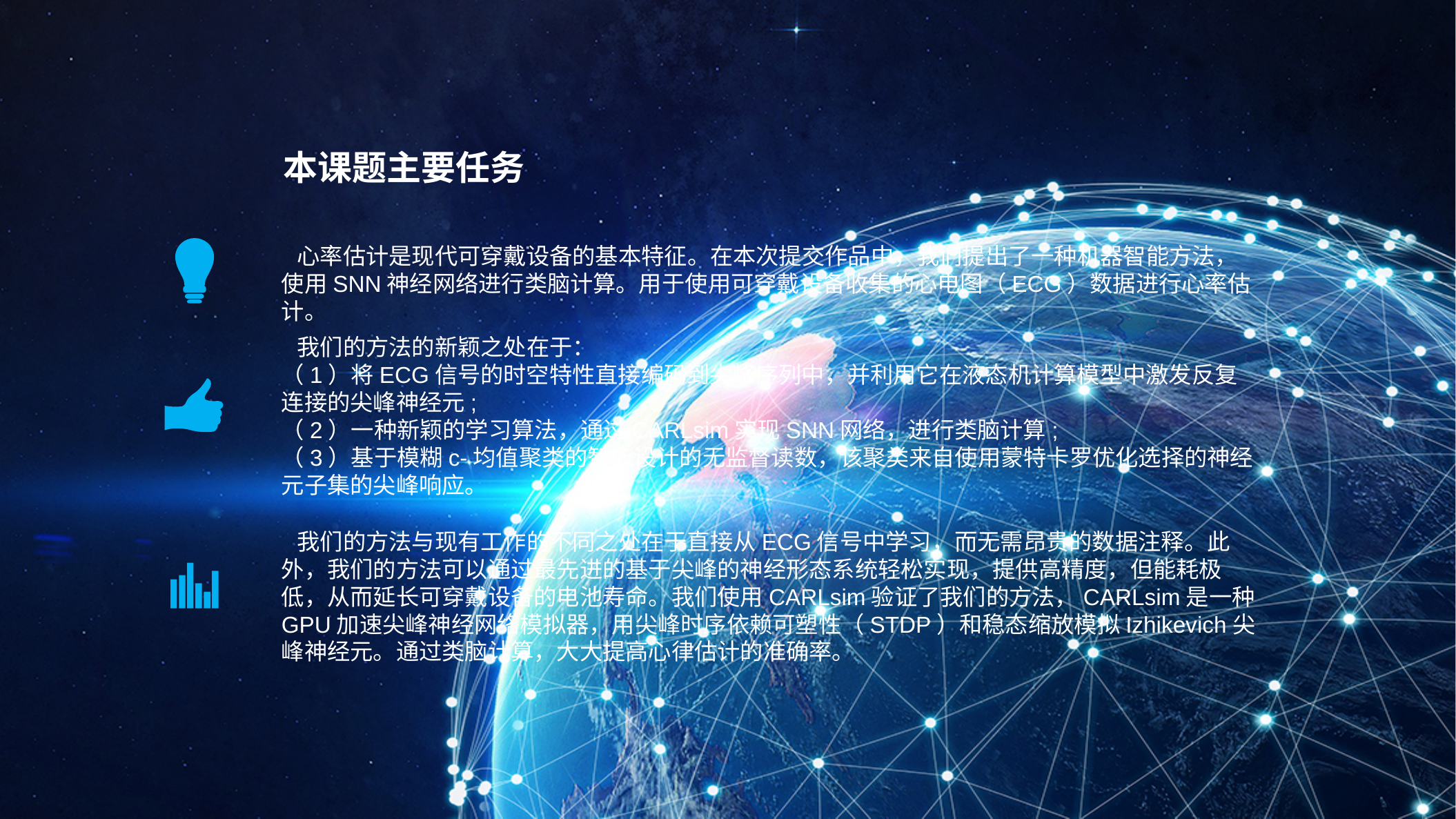

本课题主要任务
  心率估计是现代可穿戴设备的基本特征。在本次提交作品中，我们提出了一种机器智能方法，使用SNN神经网络进行类脑计算。用于使用可穿戴设备收集的心电图（ECG）数据进行心率估计。

  我们的方法的新颖之处在于：
（1）将ECG信号的时空特性直接编码到尖峰序列中，并利用它在液态机计算模型中激发反复连接的尖峰神经元;
（2）一种新颖的学习算法，通过CARLsim实现SNN网络，进行类脑计算;
（3）基于模糊c-均值聚类的智能设计的无监督读数，该聚类来自使用蒙特卡罗优化选择的神经元子集的尖峰响应。

  我们的方法与现有工作的不同之处在于直接从ECG信号中学习，而无需昂贵的数据注释。此外，我们的方法可以通过最先进的基于尖峰的神经形态系统轻松实现，提供高精度，但能耗极低，从而延长可穿戴设备的电池寿命。我们使用CARLsim验证了我们的方法，CARLsim是一种GPU加速尖峰神经网络模拟器，用尖峰时序依赖可塑性（STDP）和稳态缩放模拟Izhikevich尖峰神经元。通过类脑计算，大大提高心律估计的准确率。